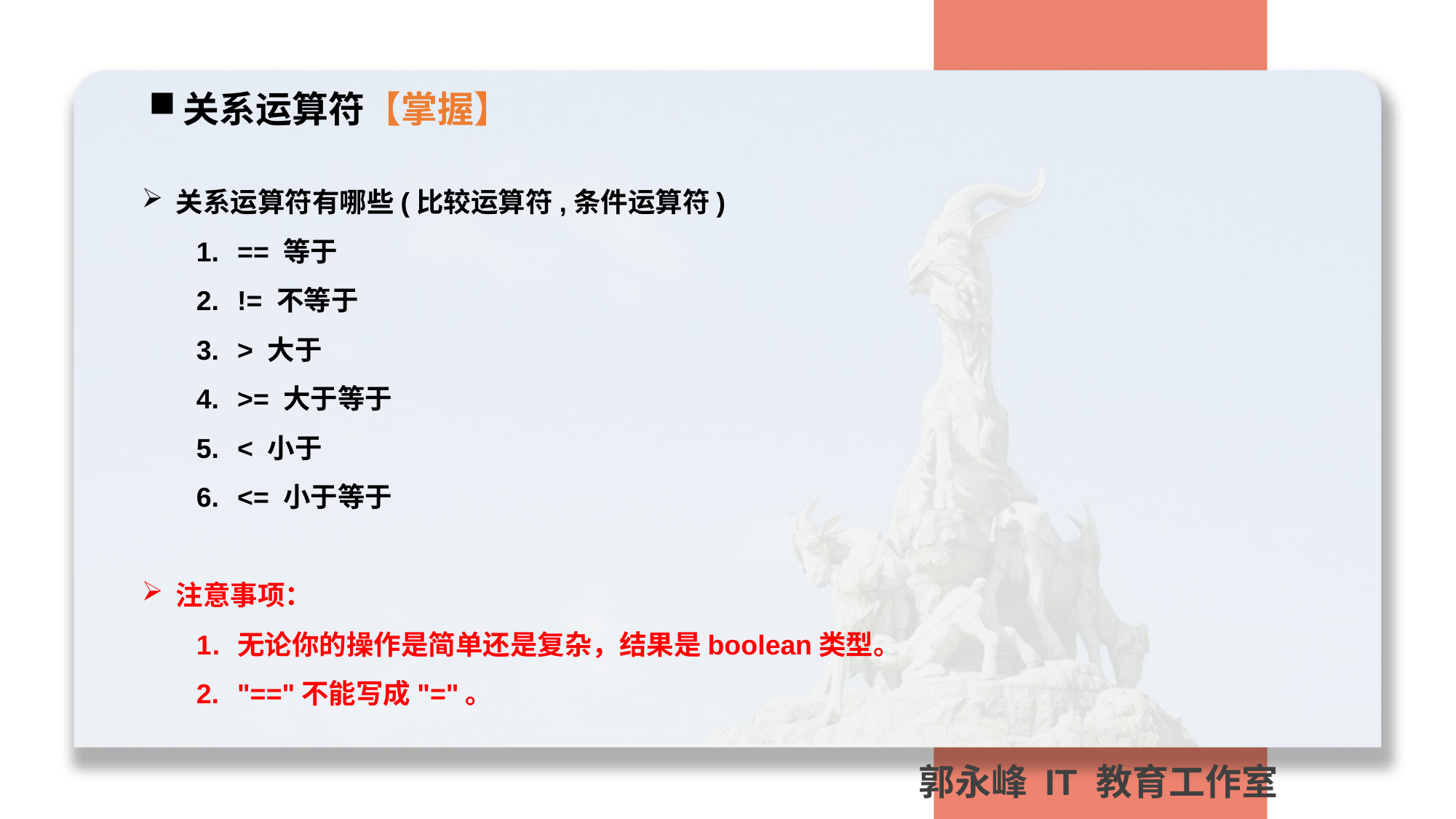

关系运算符【掌握】
关系运算符有哪些(比较运算符,条件运算符)
== 等于
!= 不等于
> 大于
>= 大于等于
< 小于
<= 小于等于

注意事项：
无论你的操作是简单还是复杂，结果是boolean类型。
"=="不能写成"="。